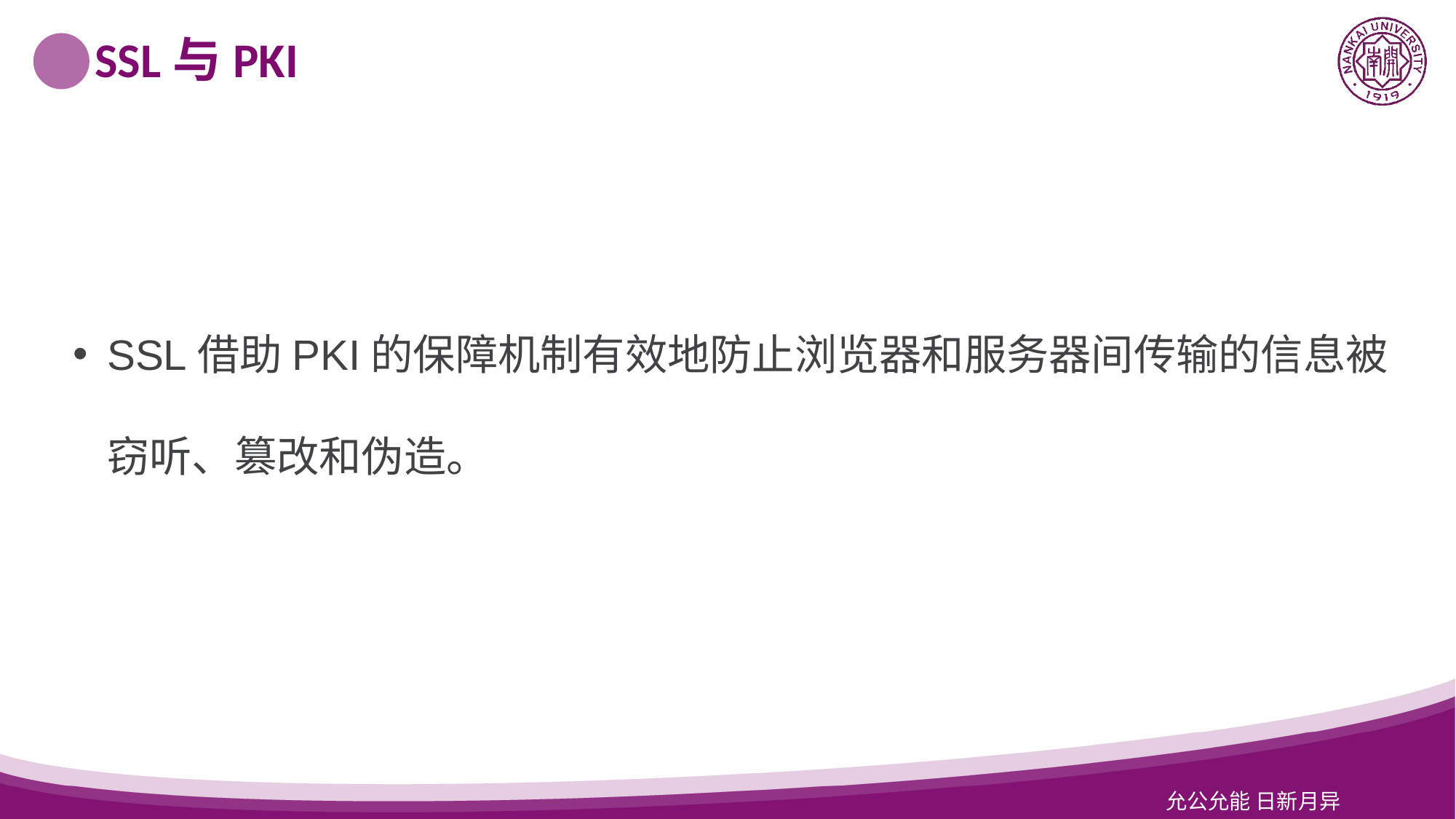

选中图片Delete，点击中间图标即可插入新图片

SSL与PKI
SSL借助PKI的保障机制有效地防止浏览器和服务器间传输的信息被窃听、篡改和伪造。